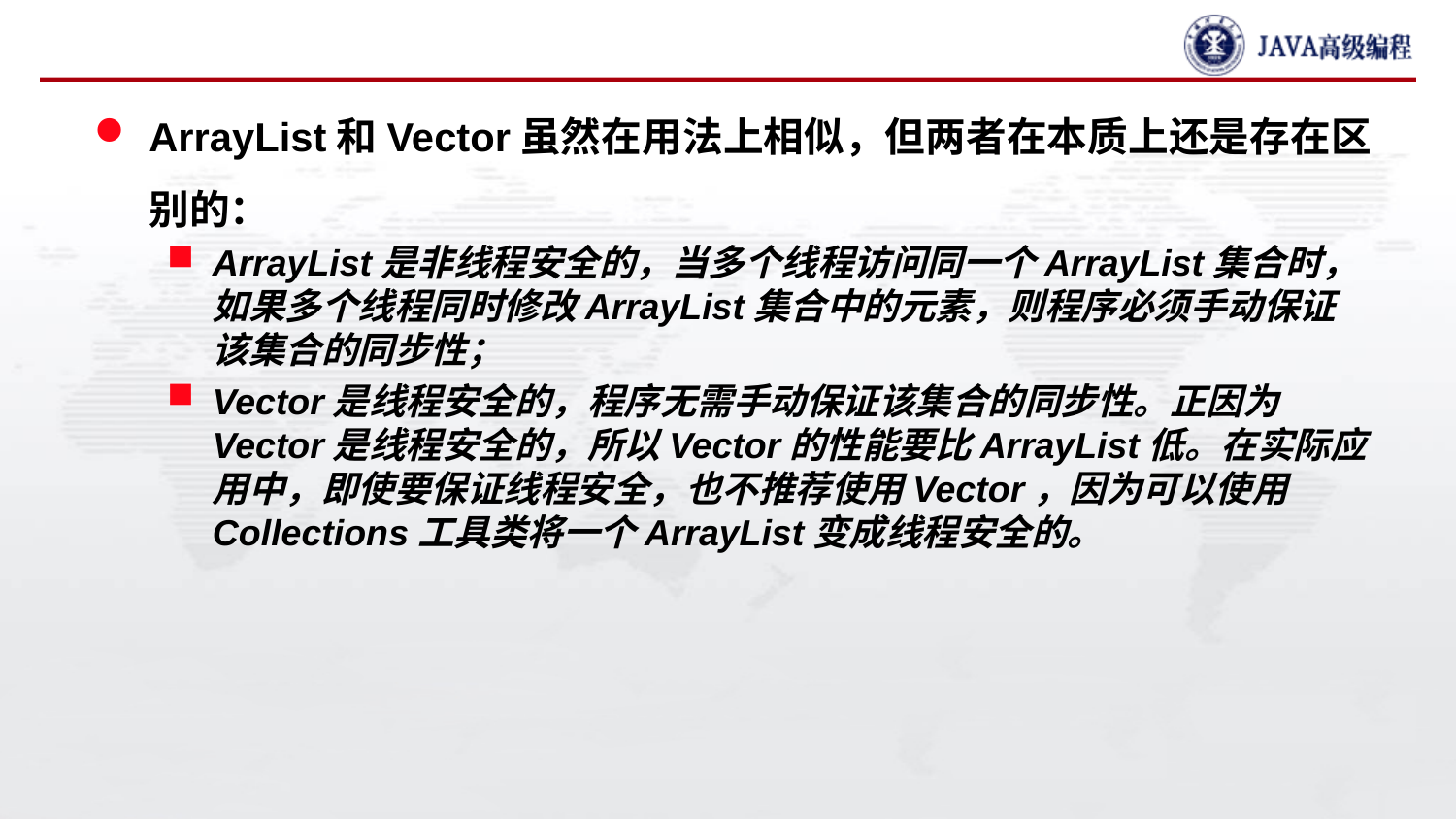

#
ArrayList和Vector虽然在用法上相似，但两者在本质上还是存在区别的：
ArrayList是非线程安全的，当多个线程访问同一个ArrayList集合时，如果多个线程同时修改ArrayList集合中的元素，则程序必须手动保证该集合的同步性；
Vector是线程安全的，程序无需手动保证该集合的同步性。正因为Vector是线程安全的，所以Vector的性能要比ArrayList低。在实际应用中，即使要保证线程安全，也不推荐使用Vector，因为可以使用Collections工具类将一个ArrayList变成线程安全的。